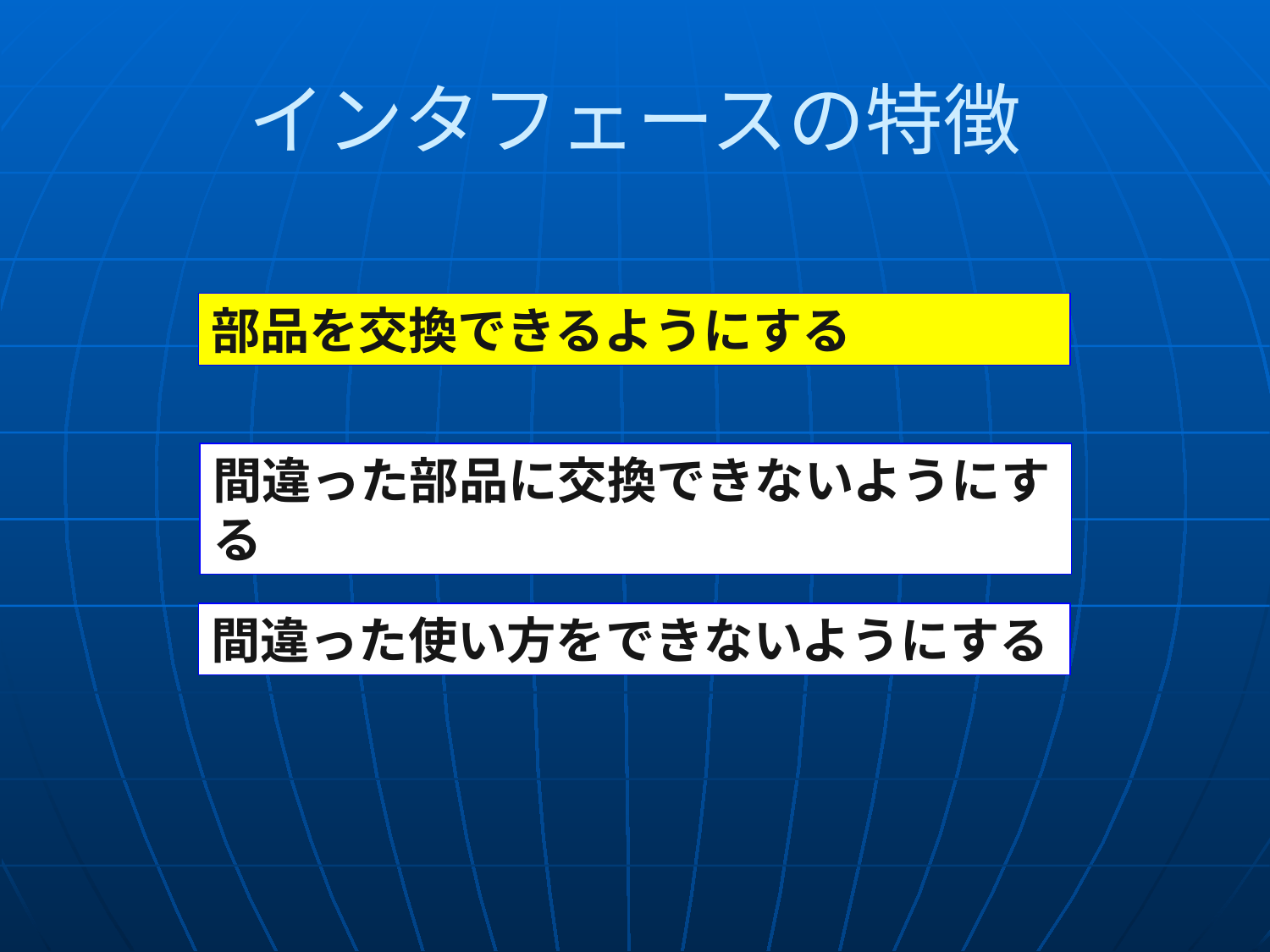

# インタフェースの特徴
部品を交換できるようにする
間違った部品に交換できないようにする
間違った使い方をできないようにする